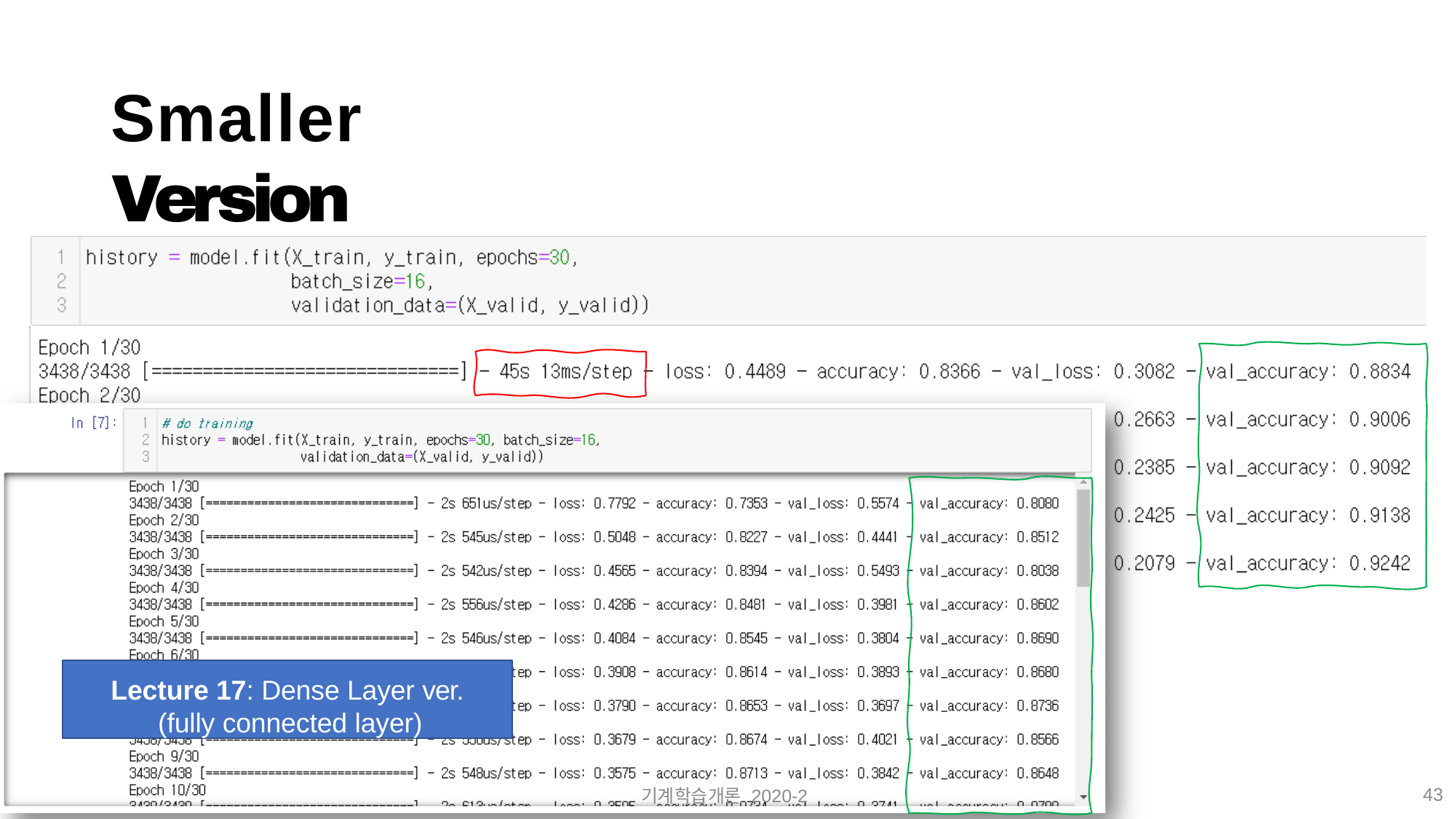

# Smaller Version

Lecture 17: Dense Layer ver.  (fully connected layer)
43
기계학습개론 2020-2